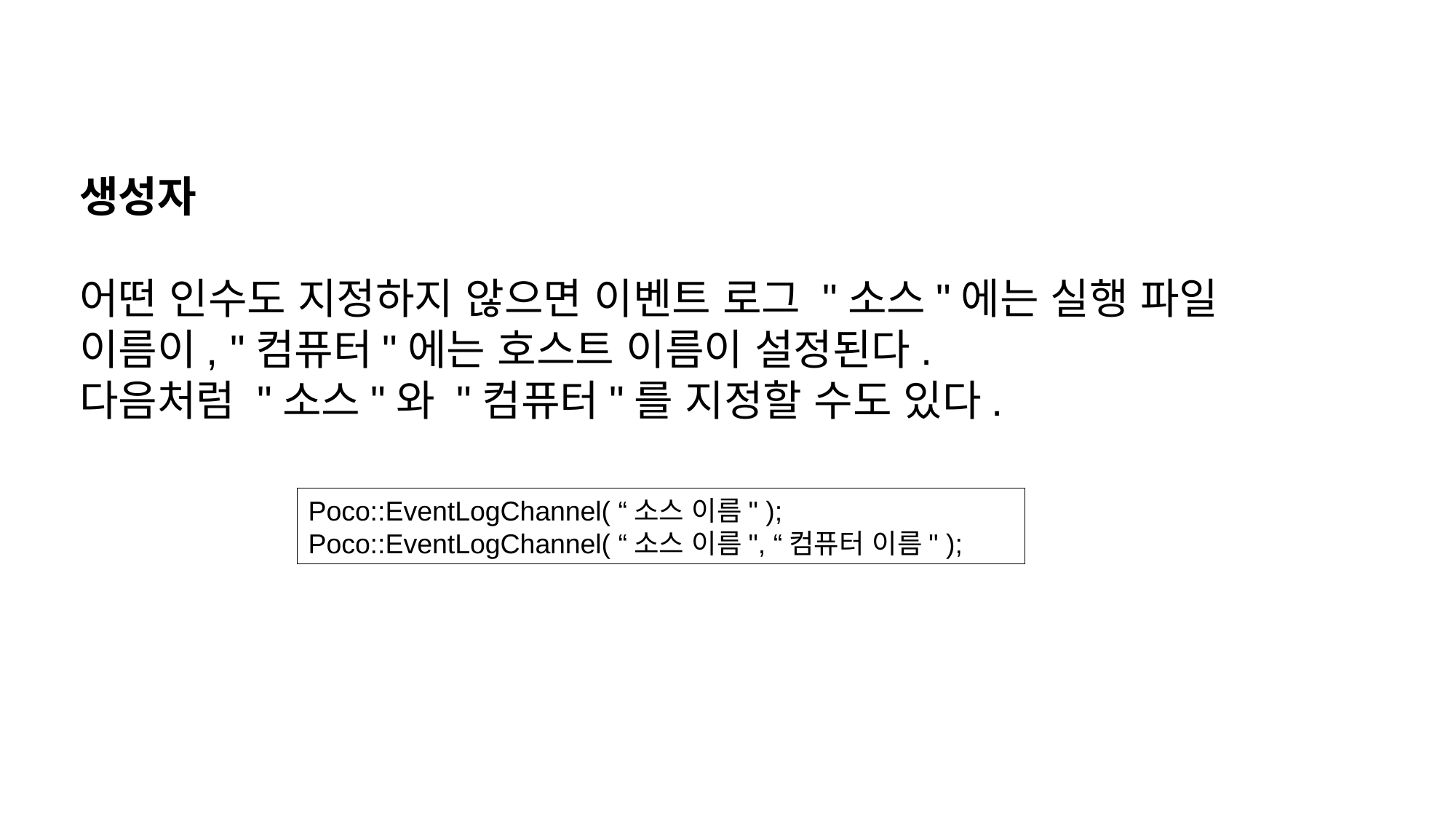

생성자

어떤 인수도 지정하지 않으면 이벤트 로그 "소스"에는 실행 파일 이름이, "컴퓨터"에는 호스트 이름이 설정된다.
다음처럼 "소스"와 "컴퓨터"를 지정할 수도 있다.
Poco::EventLogChannel( “소스 이름" );
Poco::EventLogChannel( “소스 이름", “컴퓨터 이름" );